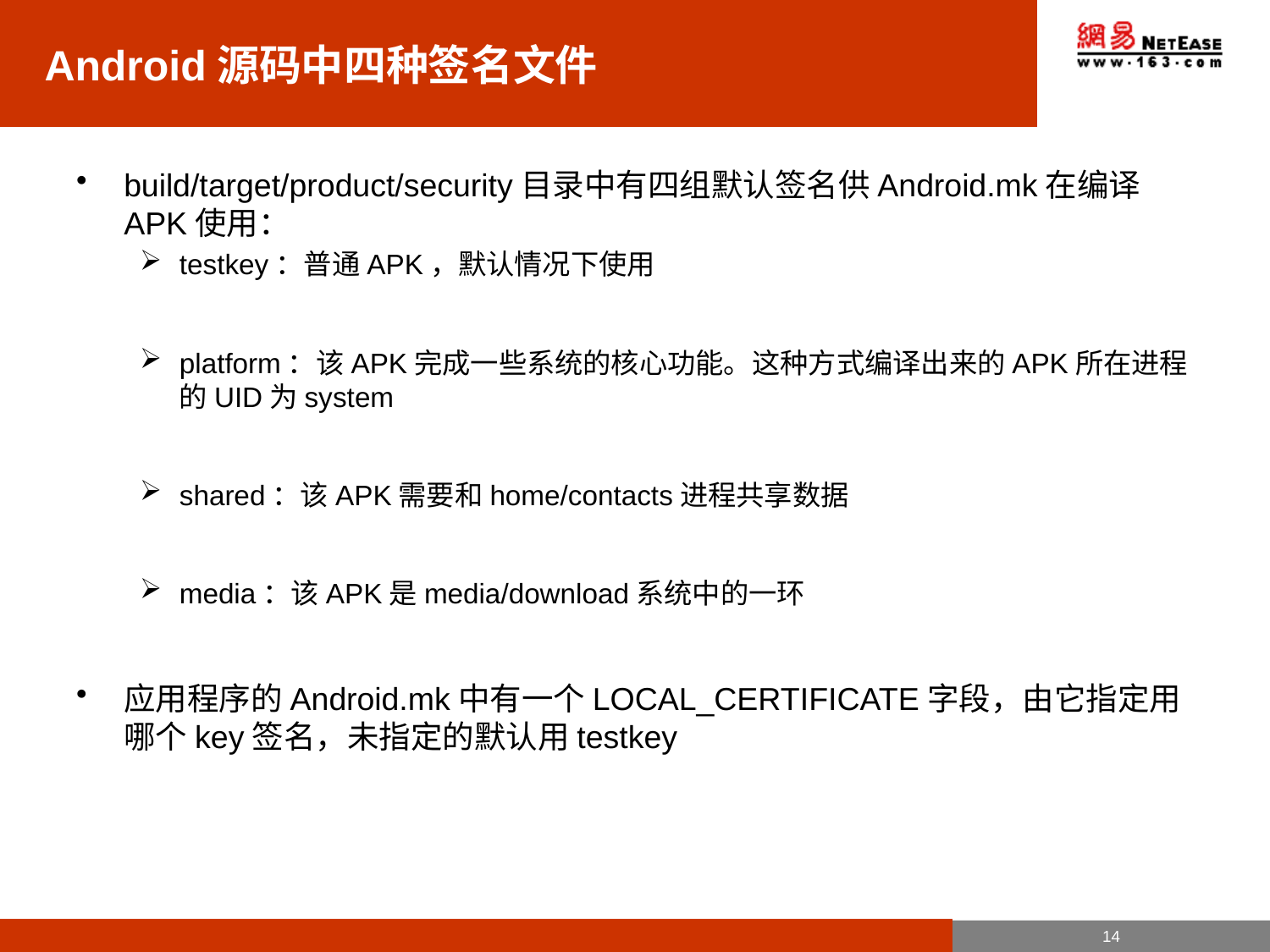

# Android源码中四种签名文件
build/target/product/security目录中有四组默认签名供Android.mk在编译APK使用：
testkey：普通APK，默认情况下使用

platform：该APK完成一些系统的核心功能。这种方式编译出来的APK所在进程的UID为system

shared：该APK需要和home/contacts进程共享数据

media：该APK是media/download系统中的一环

应用程序的Android.mk中有一个LOCAL_CERTIFICATE字段，由它指定用哪个key签名，未指定的默认用testkey

14